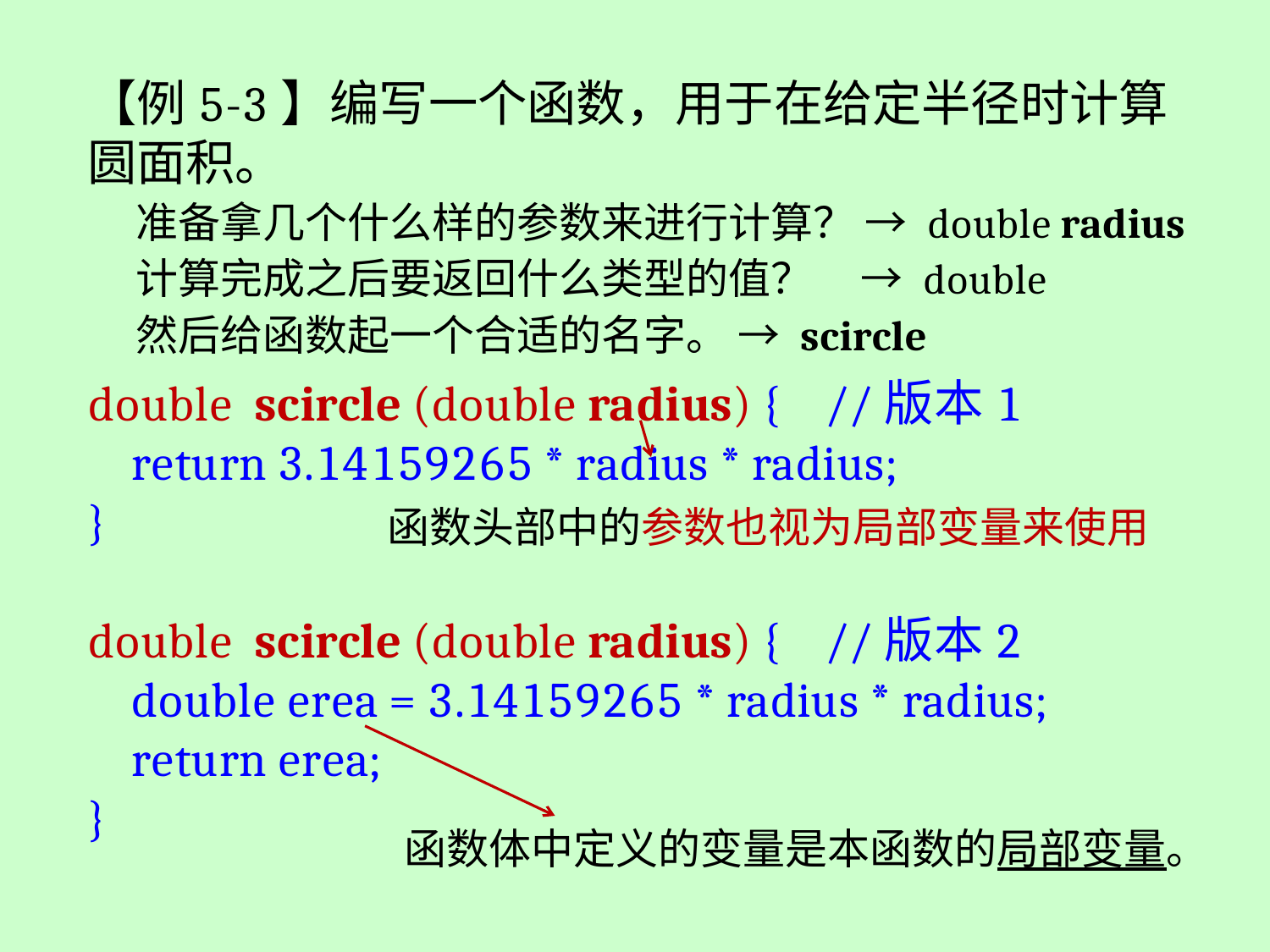

【例5-3】编写一个函数，用于在给定半径时计算圆面积。
    准备拿几个什么样的参数来进行计算？ → double radius
    计算完成之后要返回什么类型的值？     → double
    然后给函数起一个合适的名字。 → scircle
double  scircle (double radius) {    //版本1
    return 3.14159265 * radius * radius;
}

double  scircle (double radius) {    //版本2
    double erea = 3.14159265 * radius * radius;
    return erea;
}
函数头部中的参数也视为局部变量来使用
函数体中定义的变量是本函数的局部变量。
16